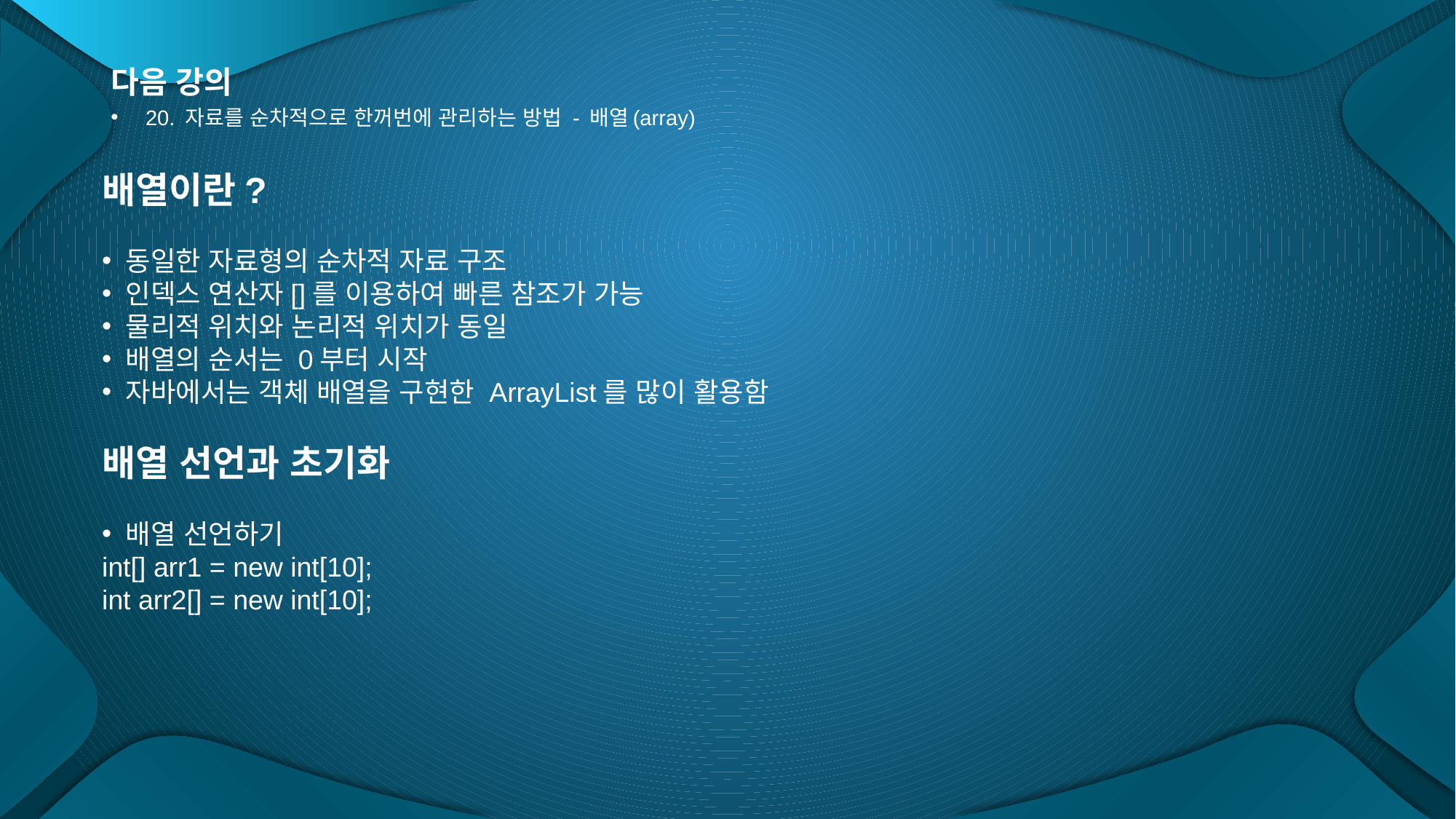

다음 강의
20. 자료를 순차적으로 한꺼번에 관리하는 방법 - 배열(array)

배열이란?

 동일한 자료형의 순차적 자료 구조
 인덱스 연산자[]를 이용하여 빠른 참조가 가능
 물리적 위치와 논리적 위치가 동일
 배열의 순서는 0부터 시작
 자바에서는 객체 배열을 구현한 ArrayList를 많이 활용함

배열 선언과 초기화

 배열 선언하기
int[] arr1 = new int[10];
int arr2[] = new int[10];